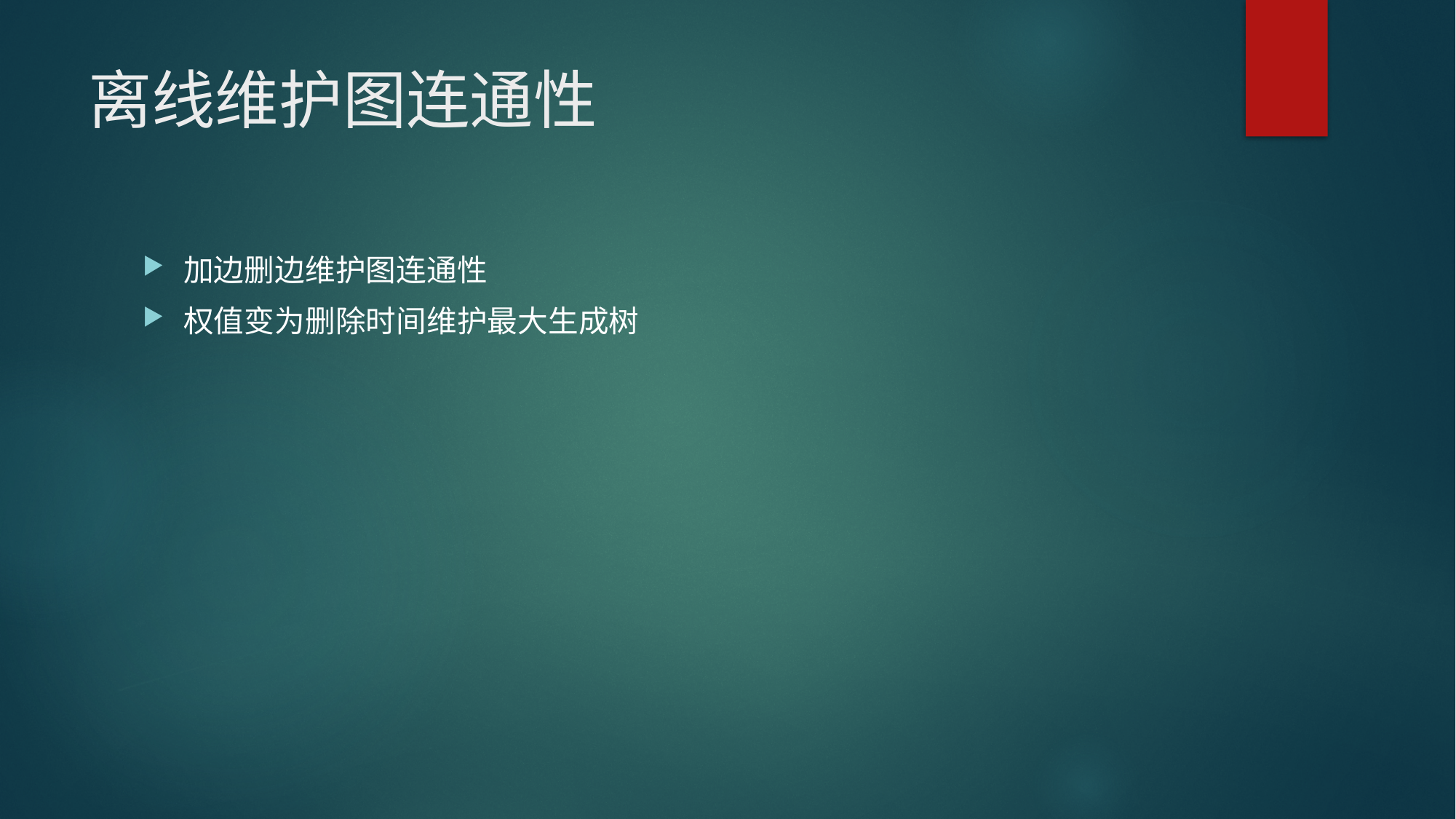

# 离线维护图连通性
加边删边维护图连通性
权值变为删除时间维护最大生成树